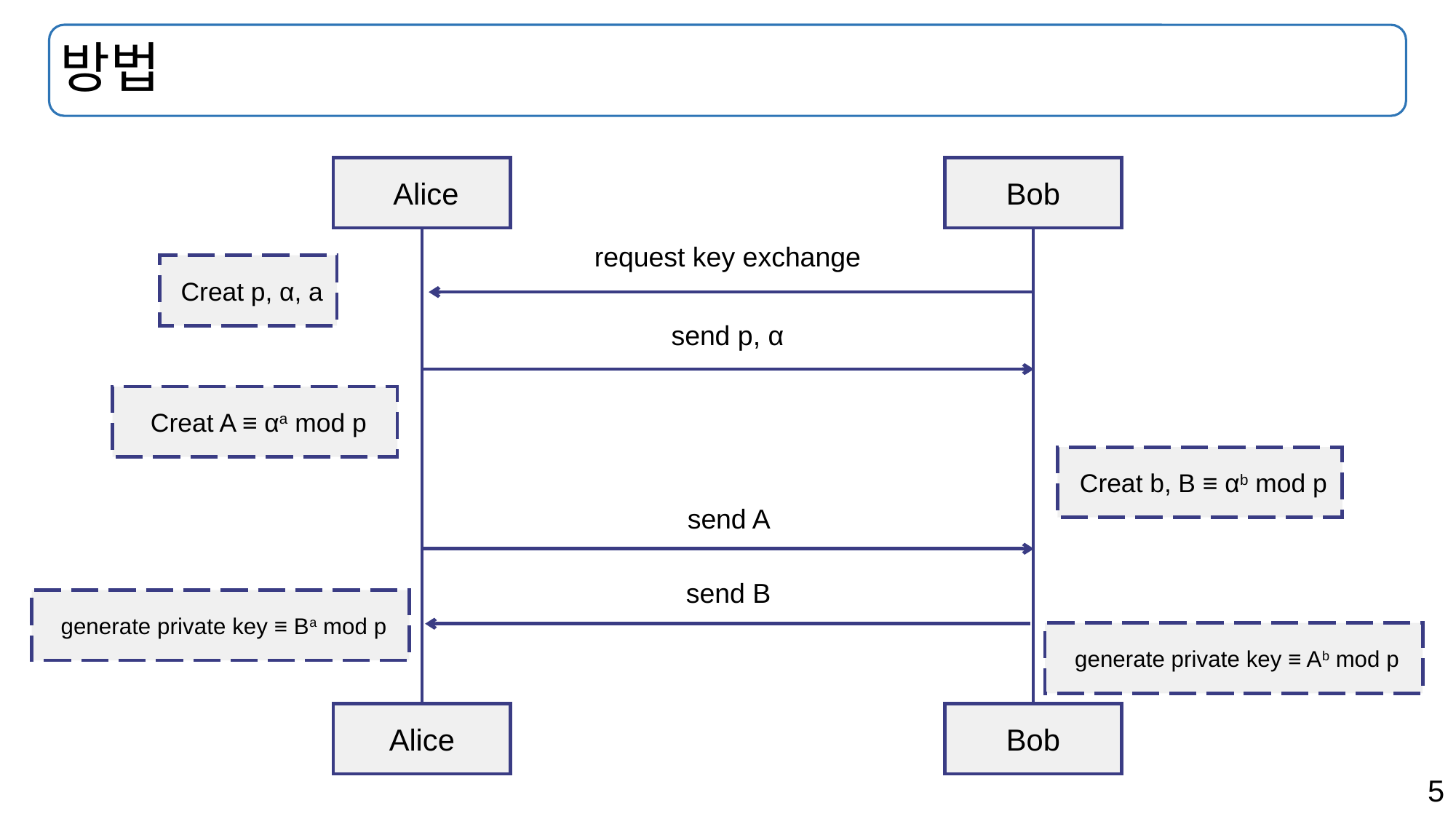

# 방법
 Alice
Bob
Alice
Bob
request key exchange
 Creat p, α, a
send p, α
 Creat A ≡ αa mod p
 Creat b, B ≡ αb mod p
send A
send B
 generate private key ≡ Ba mod p
 generate private key ≡ Ab mod p